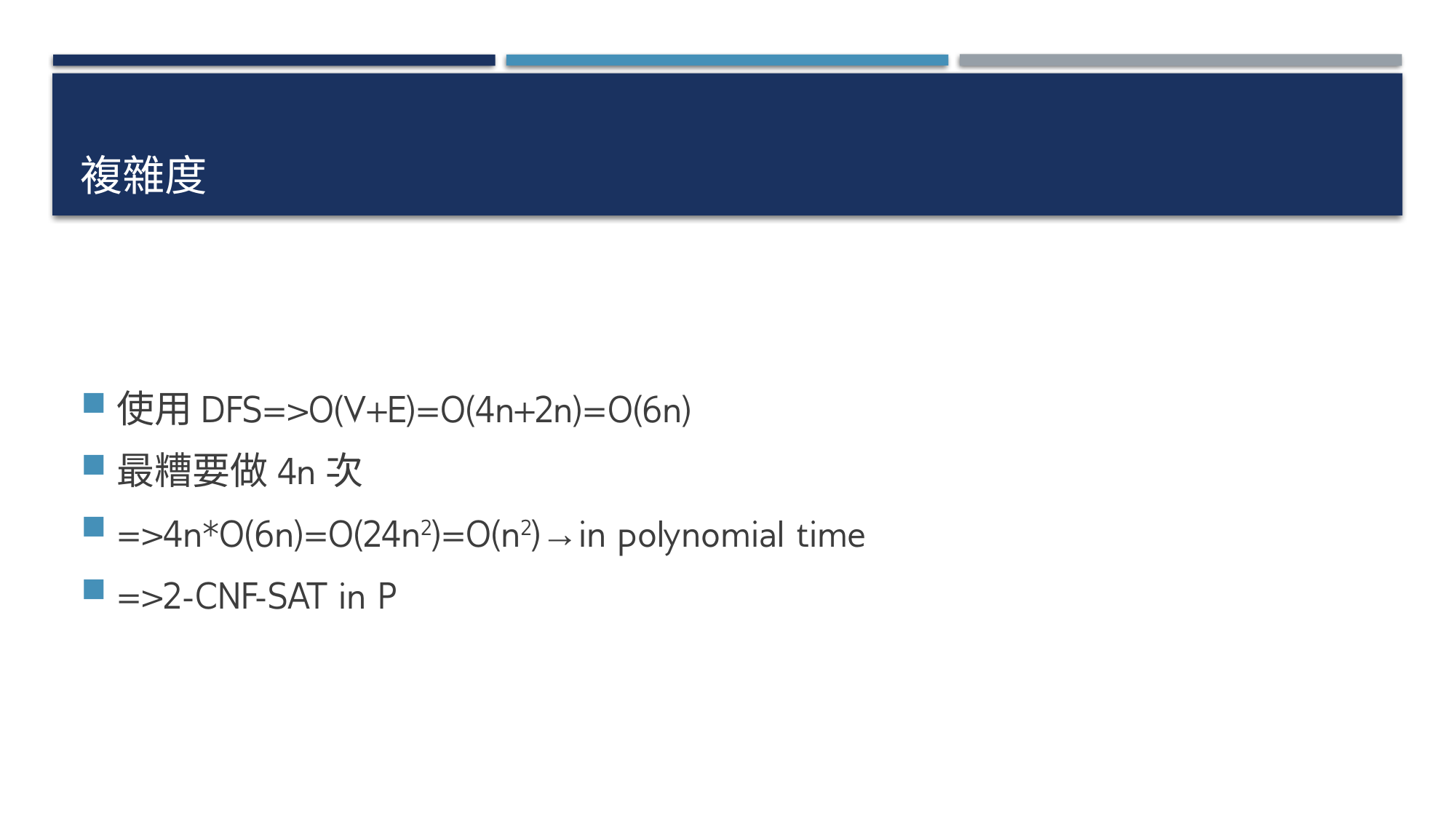

# 複雜度
使用DFS=>O(V+E)=O(4n+2n)=O(6n)
最糟要做4n次
=>4n*O(6n)=O(24n2)=O(n2)→in polynomial time
=>2-CNF-SAT in P